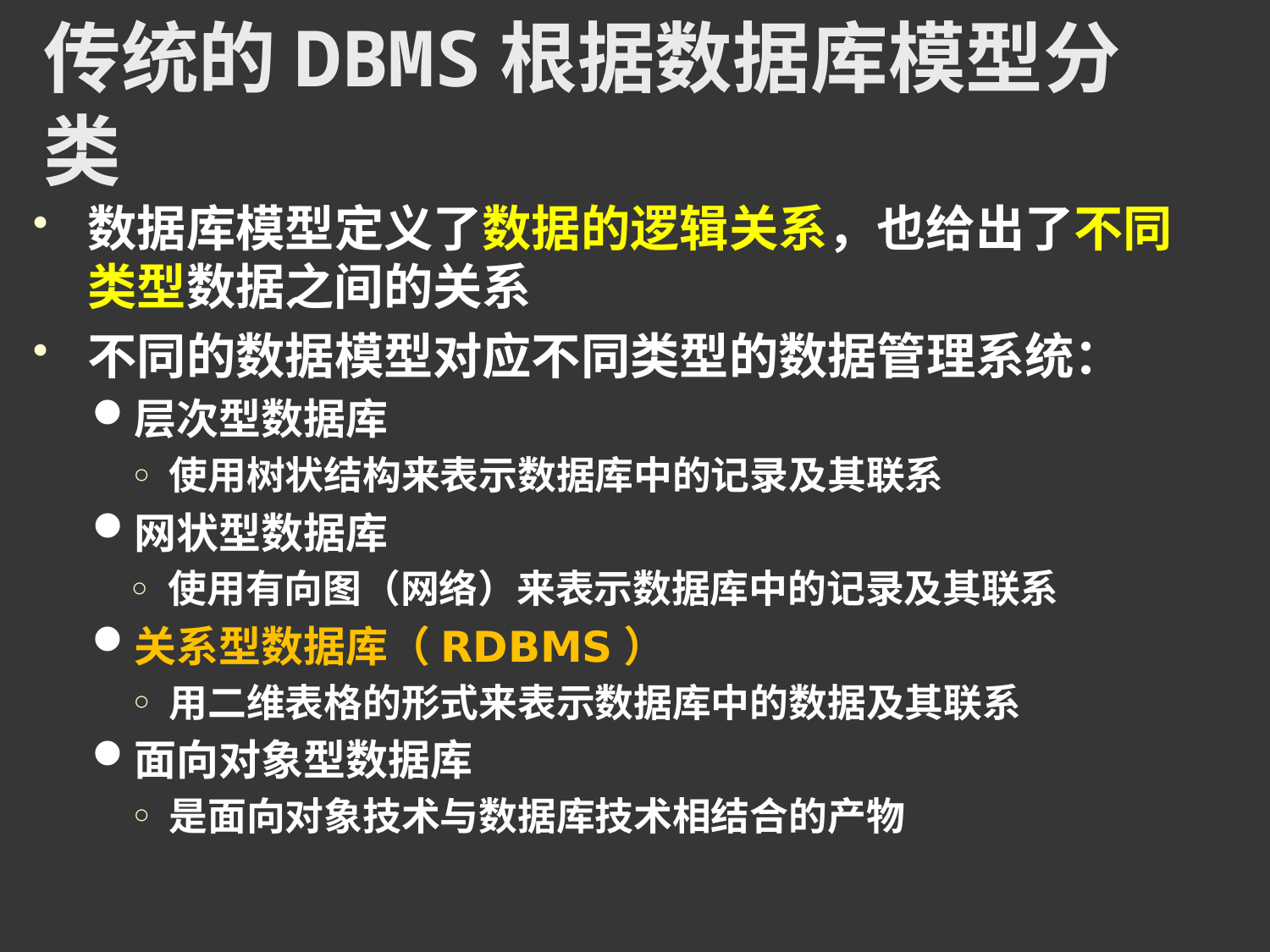

# 传统的DBMS根据数据库模型分类
数据库模型定义了数据的逻辑关系，也给出了不同类型数据之间的关系
不同的数据模型对应不同类型的数据管理系统：
层次型数据库
使用树状结构来表示数据库中的记录及其联系
网状型数据库
使用有向图（网络）来表示数据库中的记录及其联系
关系型数据库（RDBMS）
用二维表格的形式来表示数据库中的数据及其联系
面向对象型数据库
是面向对象技术与数据库技术相结合的产物